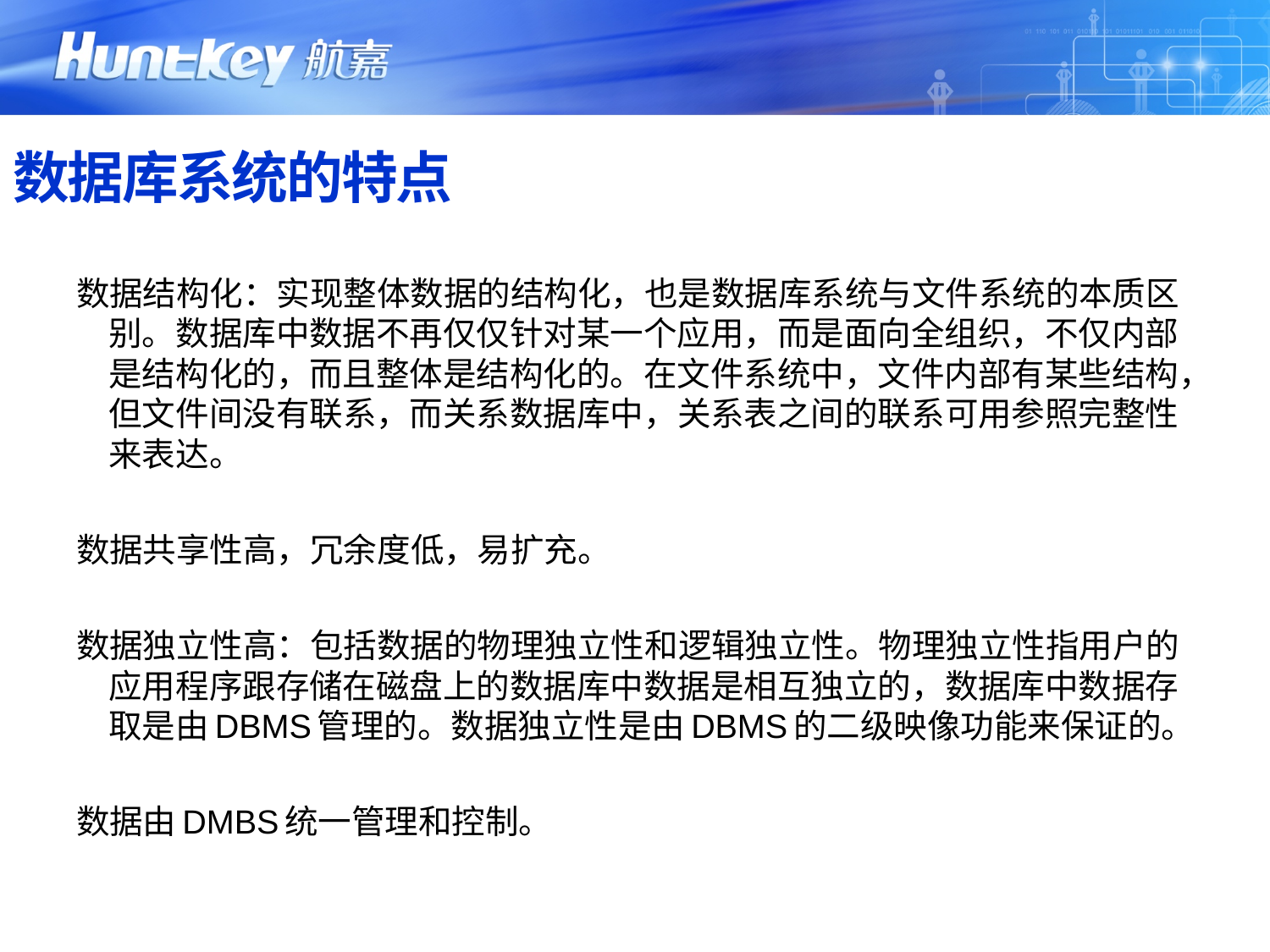

# 数据库系统的特点
数据结构化：实现整体数据的结构化，也是数据库系统与文件系统的本质区别。数据库中数据不再仅仅针对某一个应用，而是面向全组织，不仅内部是结构化的，而且整体是结构化的。在文件系统中，文件内部有某些结构，但文件间没有联系，而关系数据库中，关系表之间的联系可用参照完整性来表达。

数据共享性高，冗余度低，易扩充。

数据独立性高：包括数据的物理独立性和逻辑独立性。物理独立性指用户的应用程序跟存储在磁盘上的数据库中数据是相互独立的，数据库中数据存取是由DBMS管理的。数据独立性是由DBMS的二级映像功能来保证的。

数据由DMBS统一管理和控制。